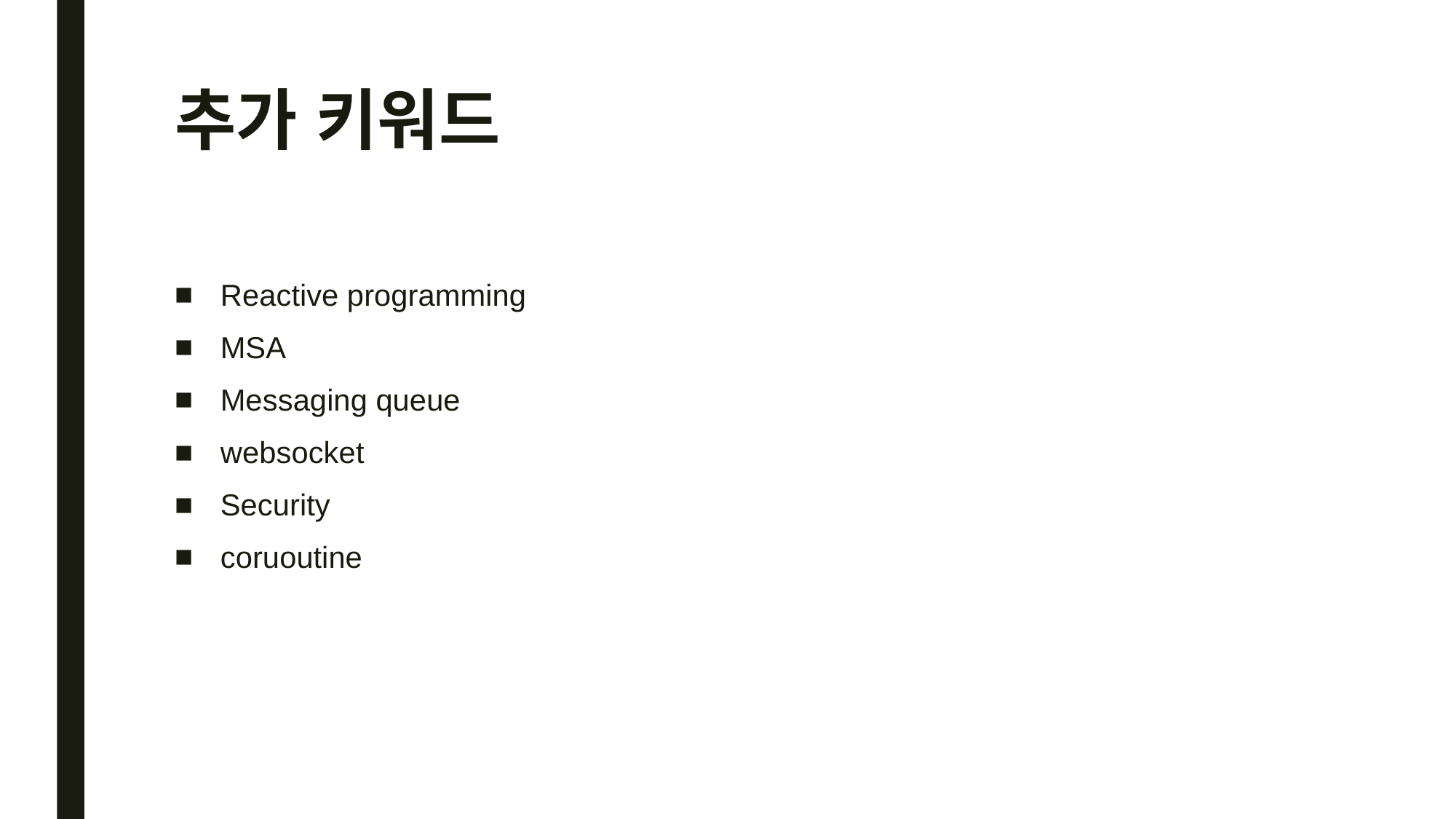

# 추가 키워드
Reactive programming
MSA
Messaging queue
websocket
Security
coruoutine